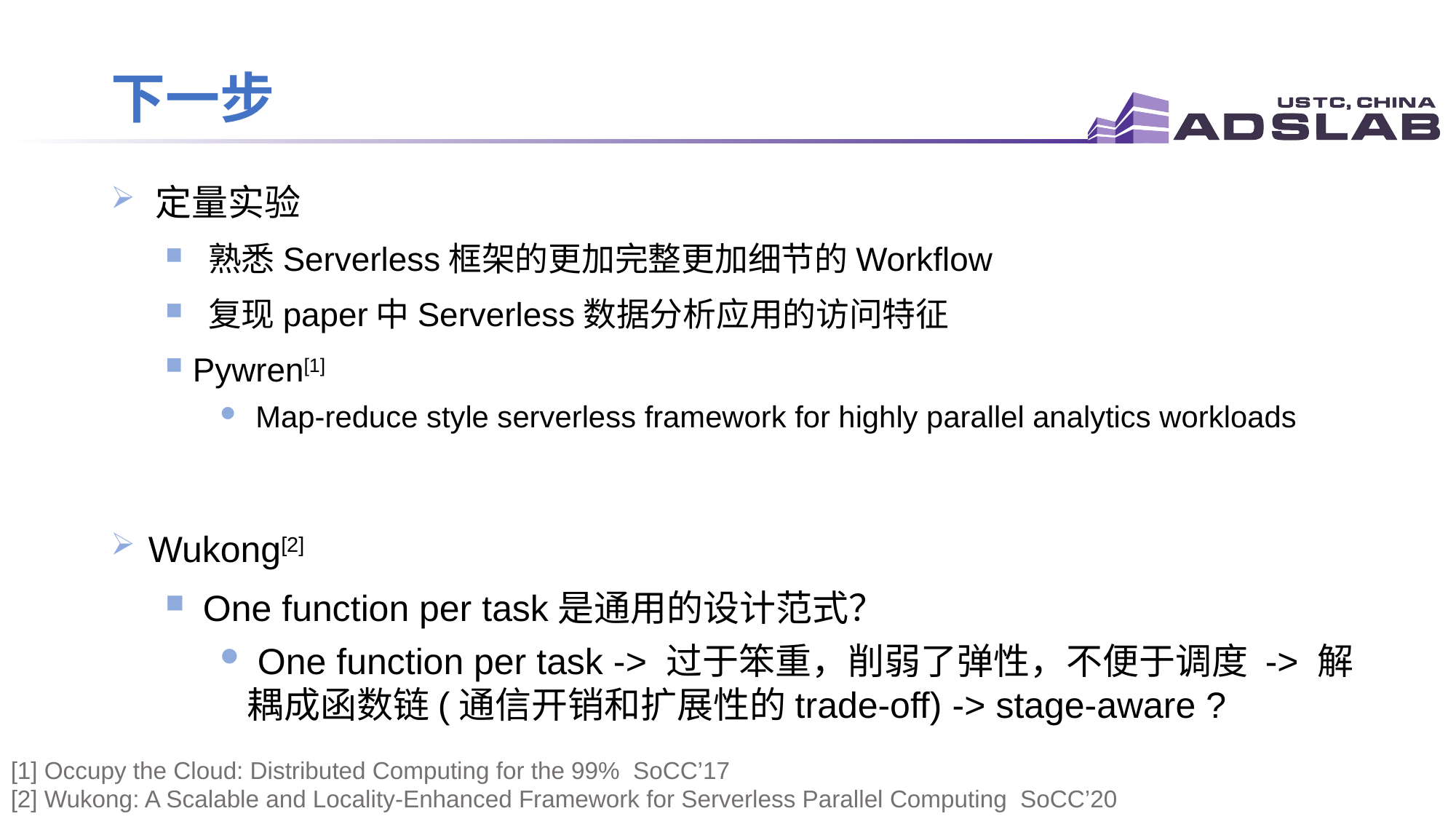

# 下一步
 定量实验
 熟悉Serverless框架的更加完整更加细节的Workflow
 复现paper中Serverless数据分析应用的访问特征
Pywren[1]
 Map-reduce style serverless framework for highly parallel analytics workloads

 Wukong[2]
 One function per task是通用的设计范式？
 One function per task -> 过于笨重，削弱了弹性，不便于调度 -> 解耦成函数链(通信开销和扩展性的trade-off) -> stage-aware ?

[1] Occupy the Cloud: Distributed Computing for the 99%  SoCC’17
[2] Wukong: A Scalable and Locality-Enhanced Framework for Serverless Parallel Computing  SoCC’20